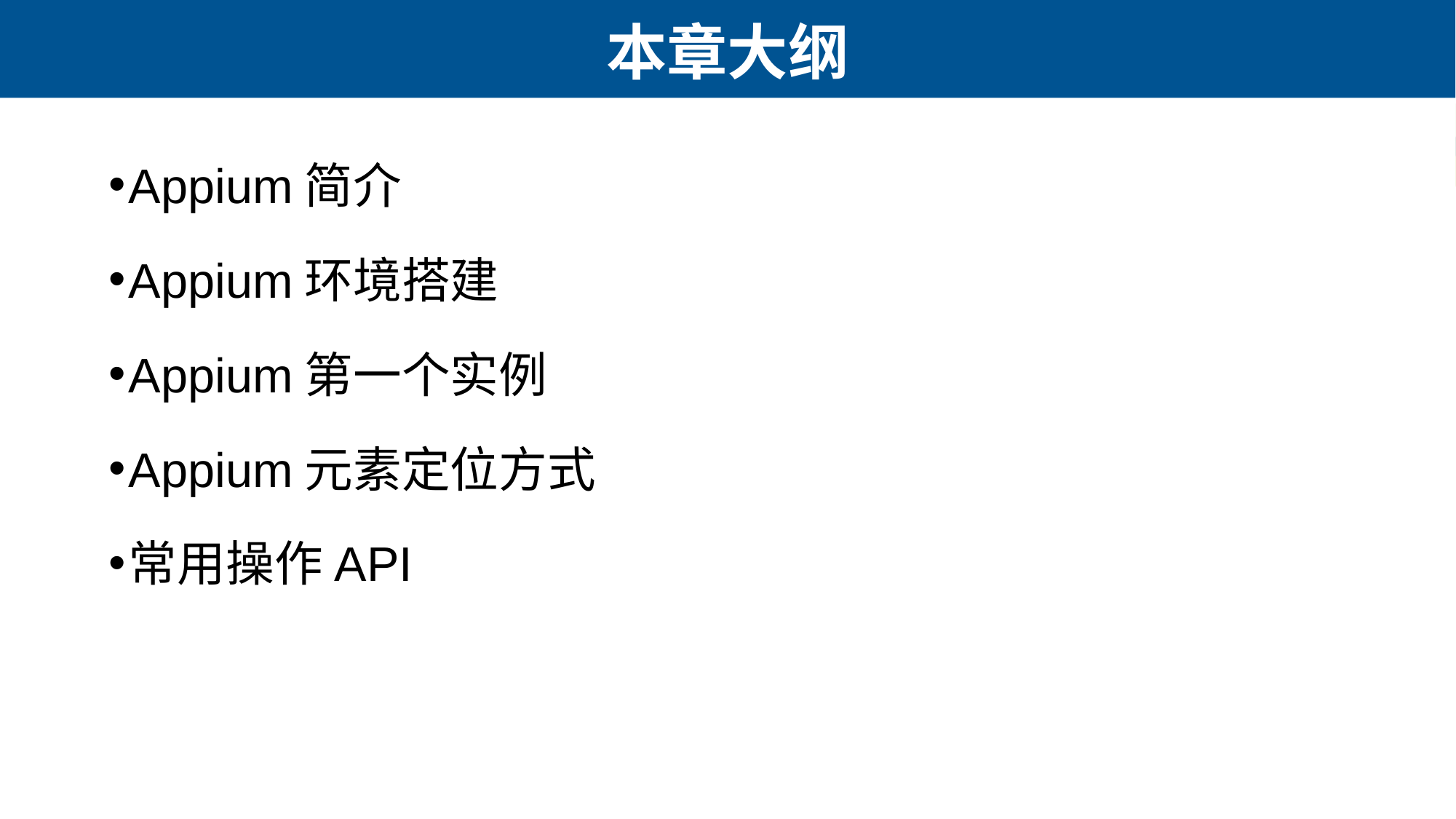

# 本章大纲
Appium简介
Appium环境搭建
Appium第一个实例
Appium元素定位方式
常用操作API